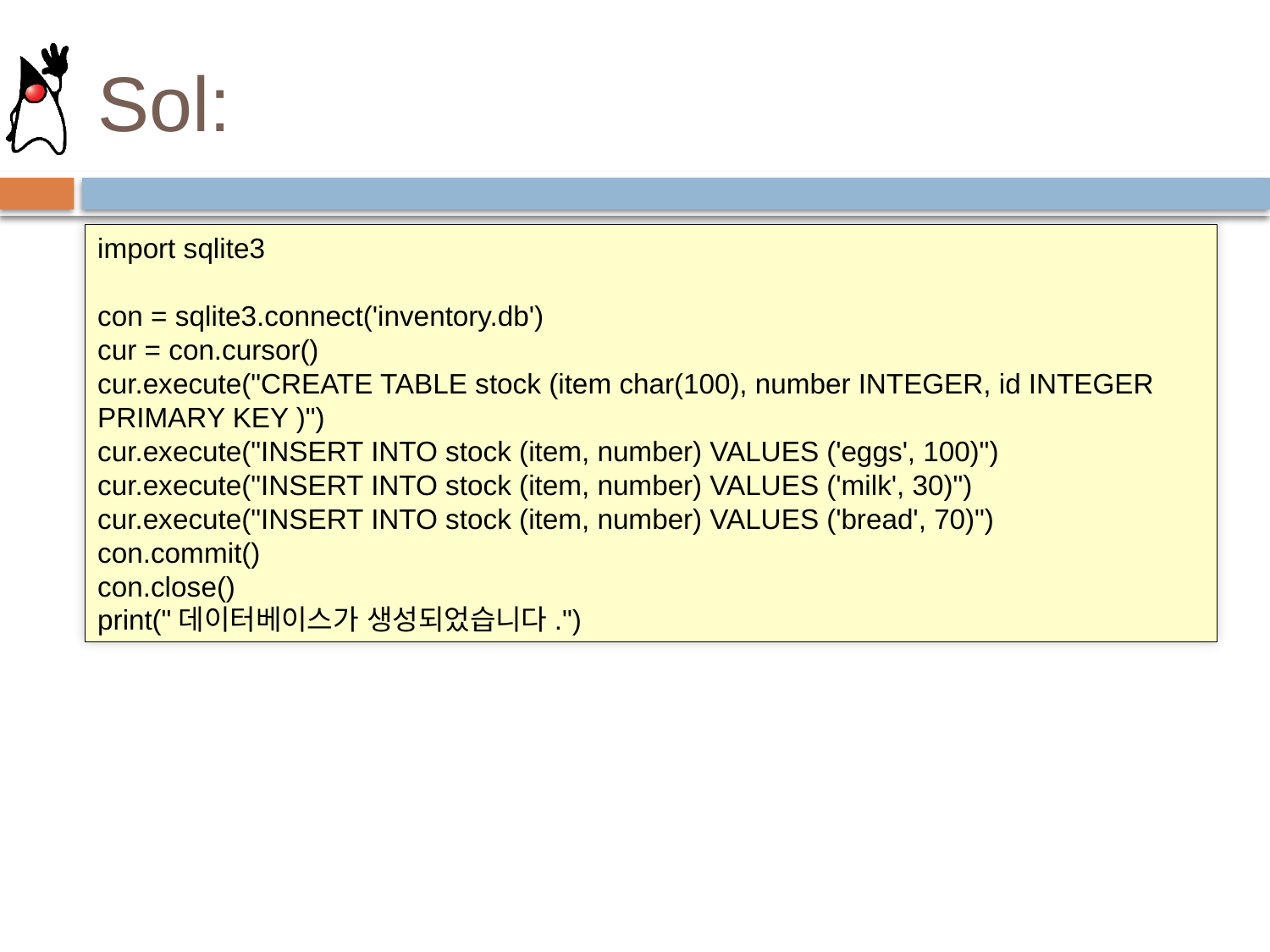

# Sol:
import sqlite3

con = sqlite3.connect('inventory.db')
cur = con.cursor()
cur.execute("CREATE TABLE stock (item char(100), number INTEGER, id INTEGER PRIMARY KEY )")
cur.execute("INSERT INTO stock (item, number) VALUES ('eggs', 100)")
cur.execute("INSERT INTO stock (item, number) VALUES ('milk', 30)")
cur.execute("INSERT INTO stock (item, number) VALUES ('bread', 70)")
con.commit()
con.close()
print("데이터베이스가 생성되었습니다.")